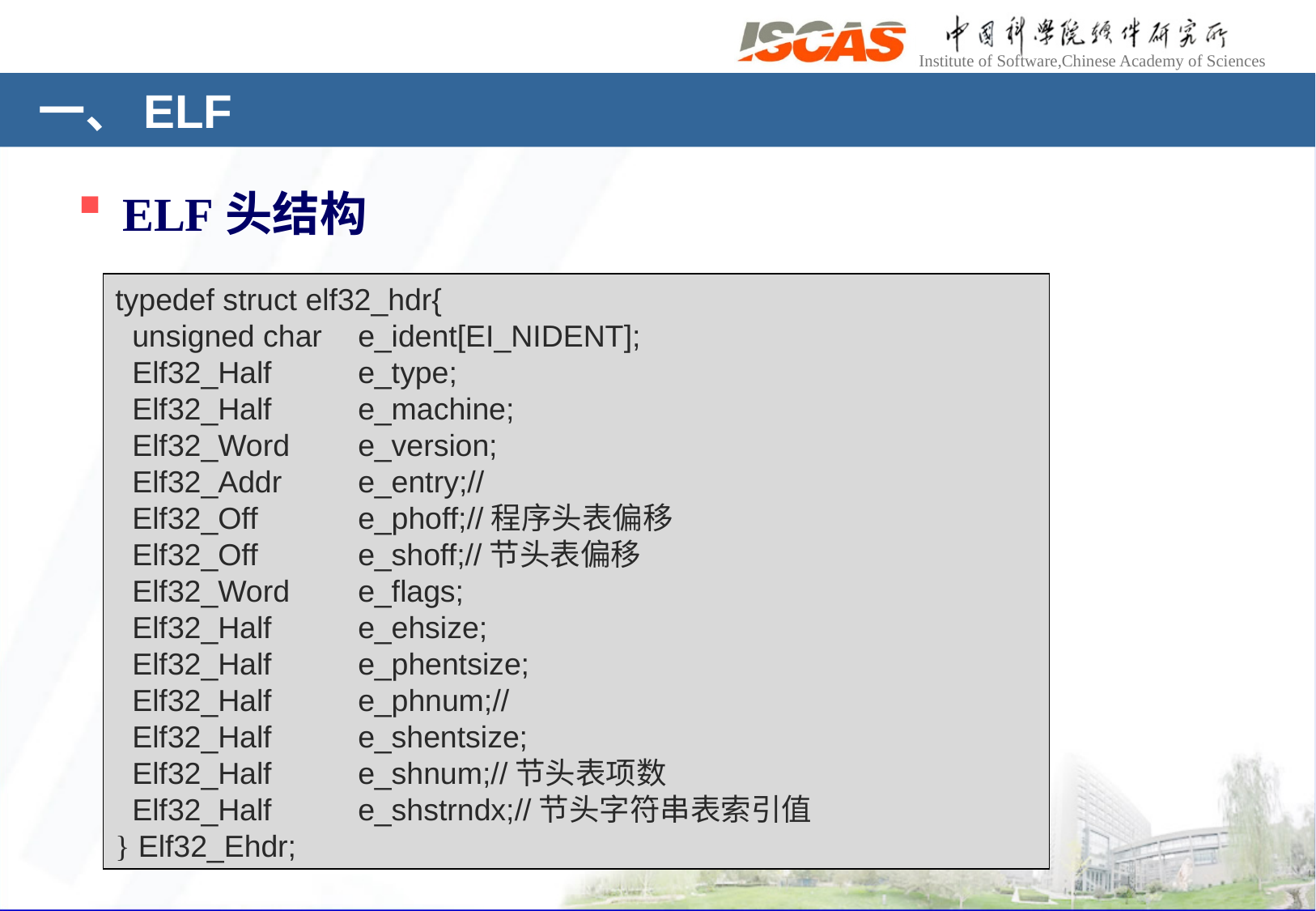

# 一、ELF
ELF头结构
typedef struct elf32_hdr{
  unsigned char	e_ident[EI_NIDENT];
  Elf32_Half	e_type;
  Elf32_Half	e_machine;
  Elf32_Word	e_version;
  Elf32_Addr	e_entry;//
  Elf32_Off	e_phoff;//程序头表偏移
  Elf32_Off	e_shoff;//节头表偏移
  Elf32_Word	e_flags;
  Elf32_Half	e_ehsize;
  Elf32_Half	e_phentsize;
  Elf32_Half	e_phnum;//
  Elf32_Half	e_shentsize;
  Elf32_Half	e_shnum;//节头表项数
  Elf32_Half	e_shstrndx;//节头字符串表索引值
} Elf32_Ehdr;